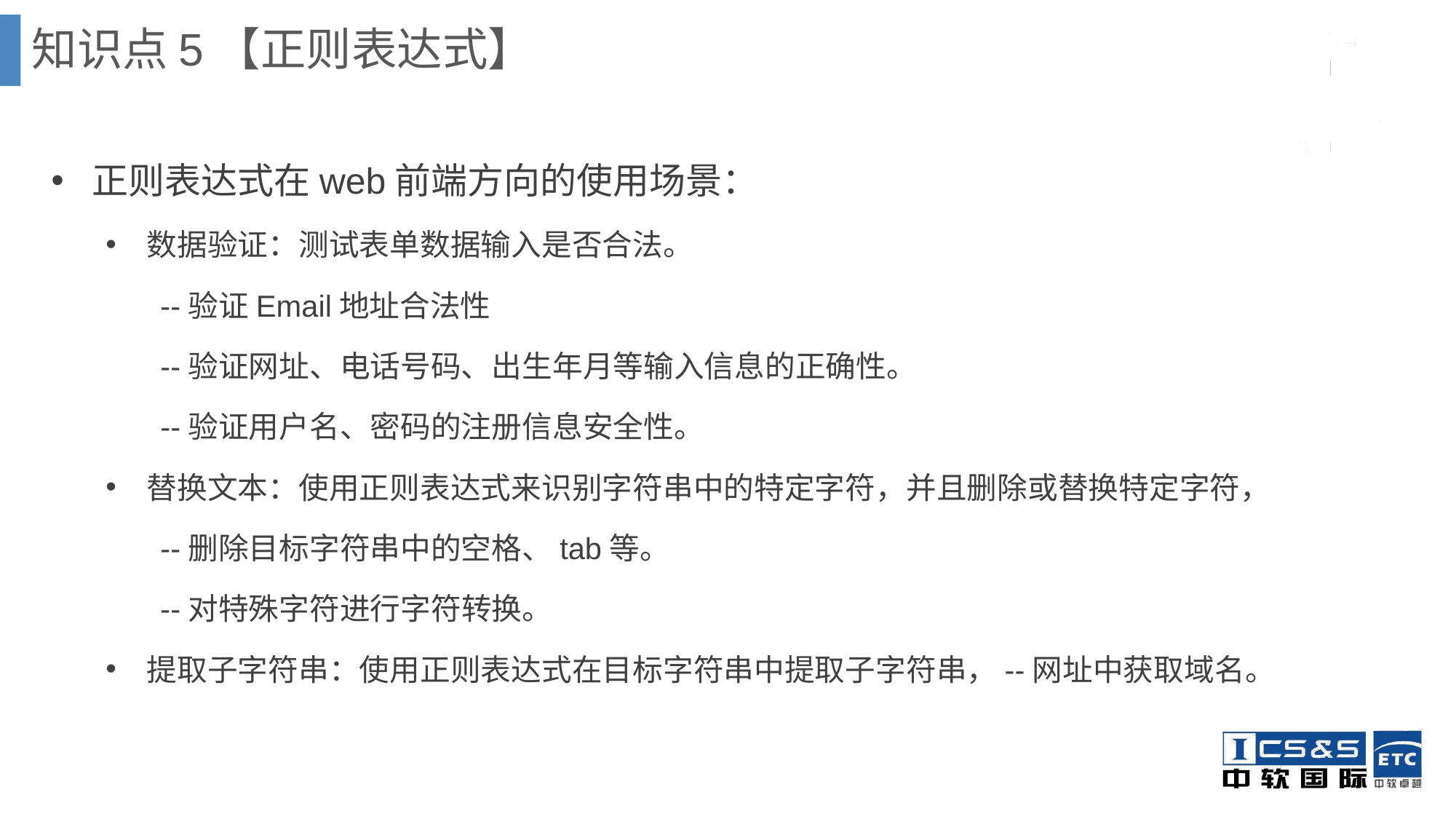

知识点5【正则表达式】
正则表达式在web前端方向的使用场景：
数据验证：测试表单数据输入是否合法。
	--验证Email地址合法性
	--验证网址、电话号码、出生年月等输入信息的正确性。
	--验证用户名、密码的注册信息安全性。
替换文本：使用正则表达式来识别字符串中的特定字符，并且删除或替换特定字符，
	--删除目标字符串中的空格、tab等。
	--对特殊字符进行字符转换。
提取子字符串：使用正则表达式在目标字符串中提取子字符串，--网址中获取域名。